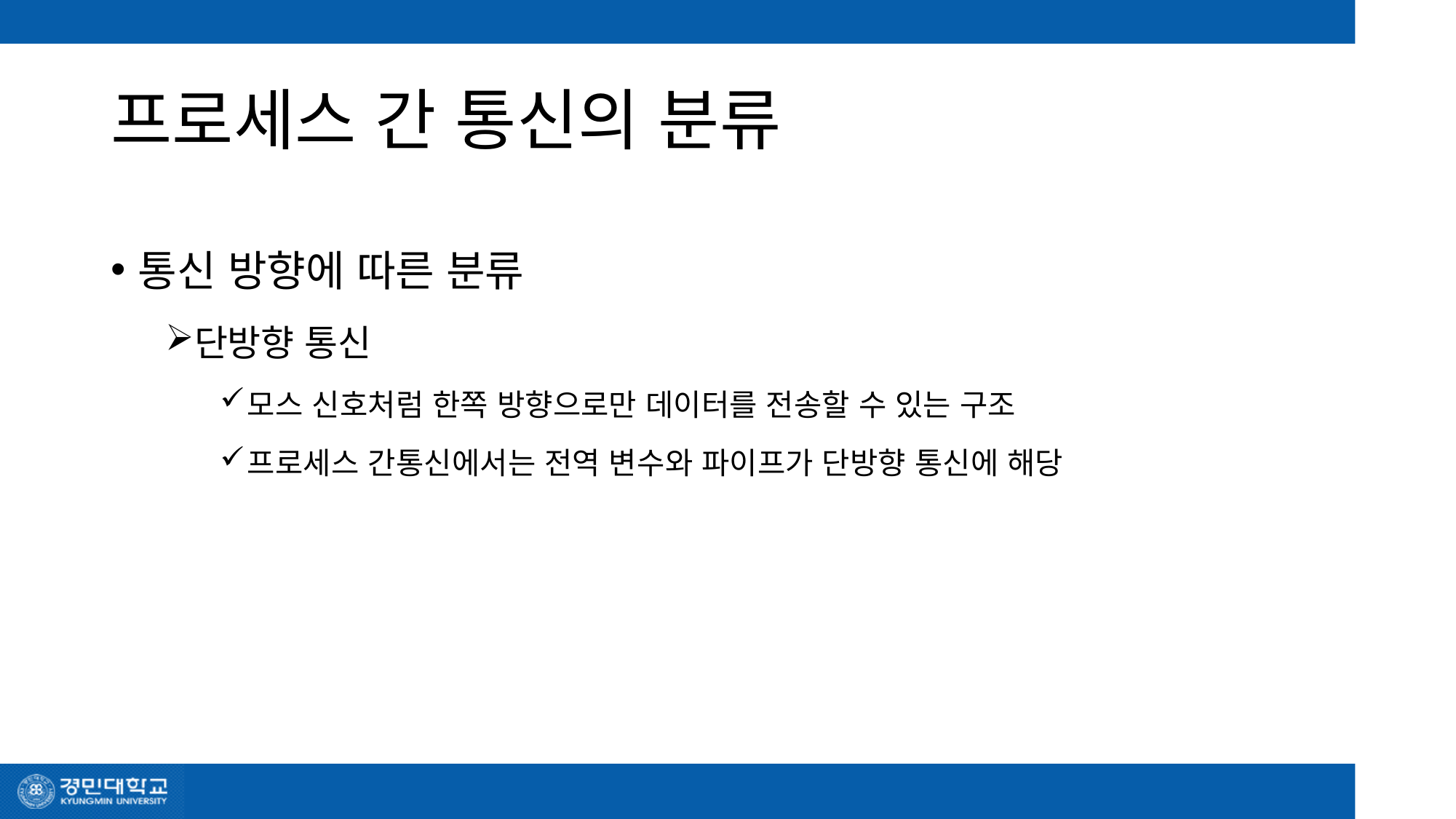

# 프로세스 간 통신의 분류
통신 방향에 따른 분류
단방향 통신
모스 신호처럼 한쪽 방향으로만 데이터를 전송할 수 있는 구조
프로세스 간통신에서는 전역 변수와 파이프가 단방향 통신에 해당